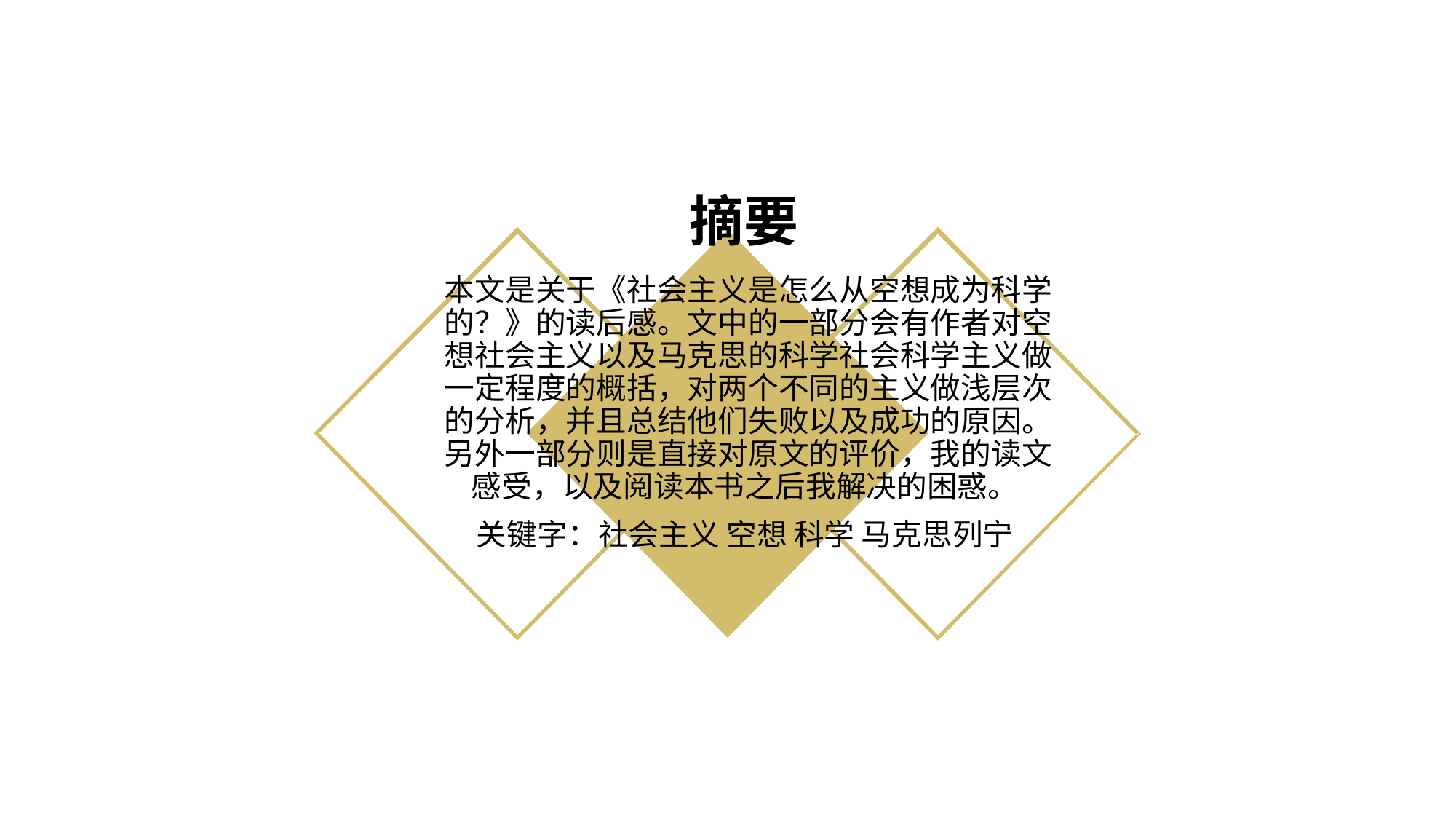

# 摘要
本文是关于《社会主义是怎么从空想成为科学的？》的读后感。文中的一部分会有作者对空想社会主义以及马克思的科学社会科学主义做一定程度的概括，对两个不同的主义做浅层次的分析，并且总结他们失败以及成功的原因。另外一部分则是直接对原文的评价，我的读文感受，以及阅读本书之后我解决的困惑。
关键字：社会主义 空想 科学 马克思列宁